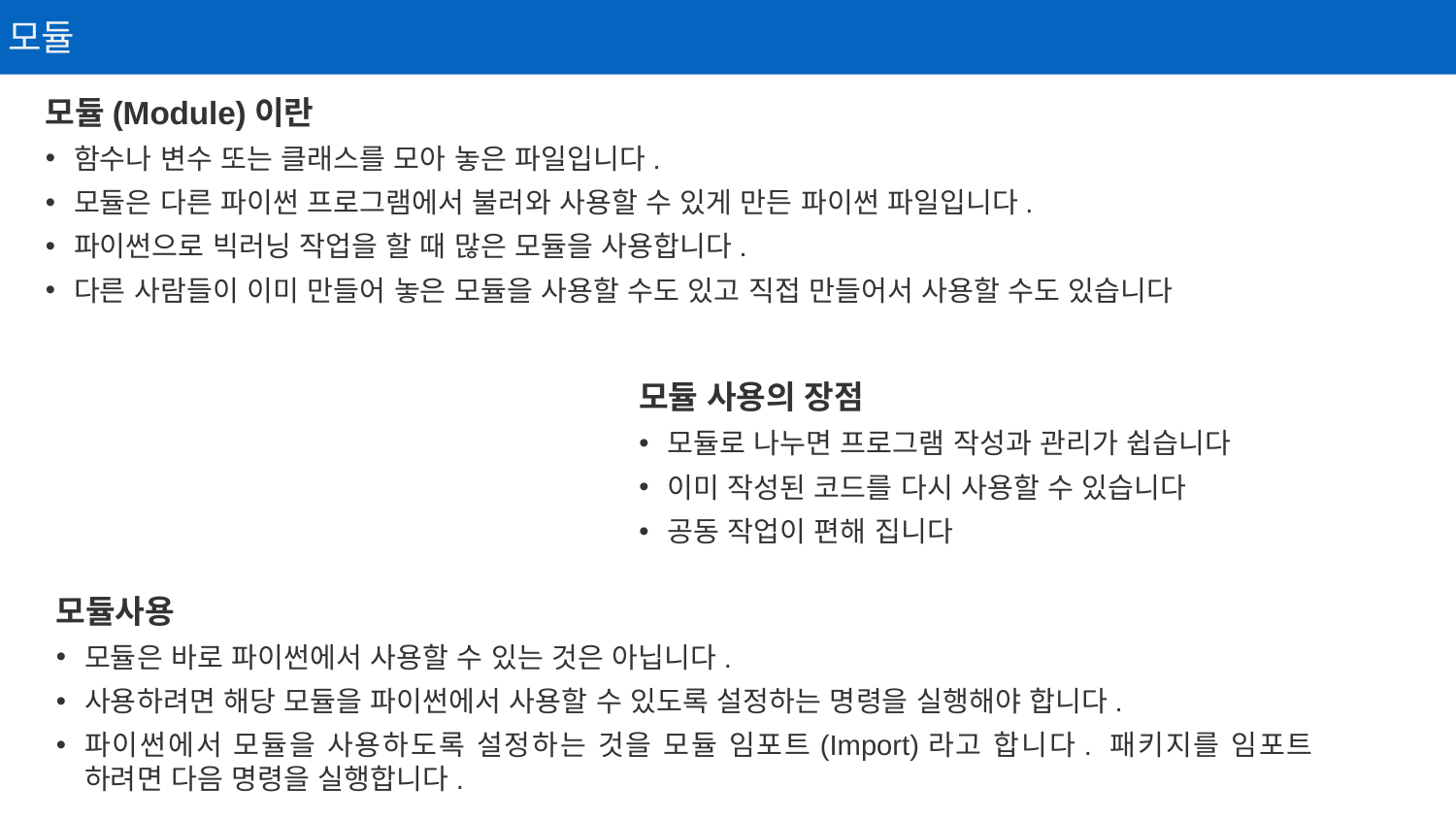

모듈

모듈(Module)이란
함수나 변수 또는 클래스를 모아 놓은 파일입니다.
모듈은 다른 파이썬 프로그램에서 불러와 사용할 수 있게 만든 파이썬 파일입니다.
파이썬으로 빅러닝 작업을 할 때 많은 모듈을 사용합니다.
다른 사람들이 이미 만들어 놓은 모듈을 사용할 수도 있고 직접 만들어서 사용할 수도 있습니다
모듈 사용의 장점
모듈로 나누면 프로그램 작성과 관리가 쉽습니다
이미 작성된 코드를 다시 사용할 수 있습니다
공동 작업이 편해 집니다
모듈사용
모듈은 바로 파이썬에서 사용할 수 있는 것은 아닙니다.
사용하려면 해당 모듈을 파이썬에서 사용할 수 있도록 설정하는 명령을 실행해야 합니다.
파이썬에서 모듈을 사용하도록 설정하는 것을 모듈 임포트(Import)라고 합니다. 패키지를 임포트 하려면 다음 명령을 실행합니다.